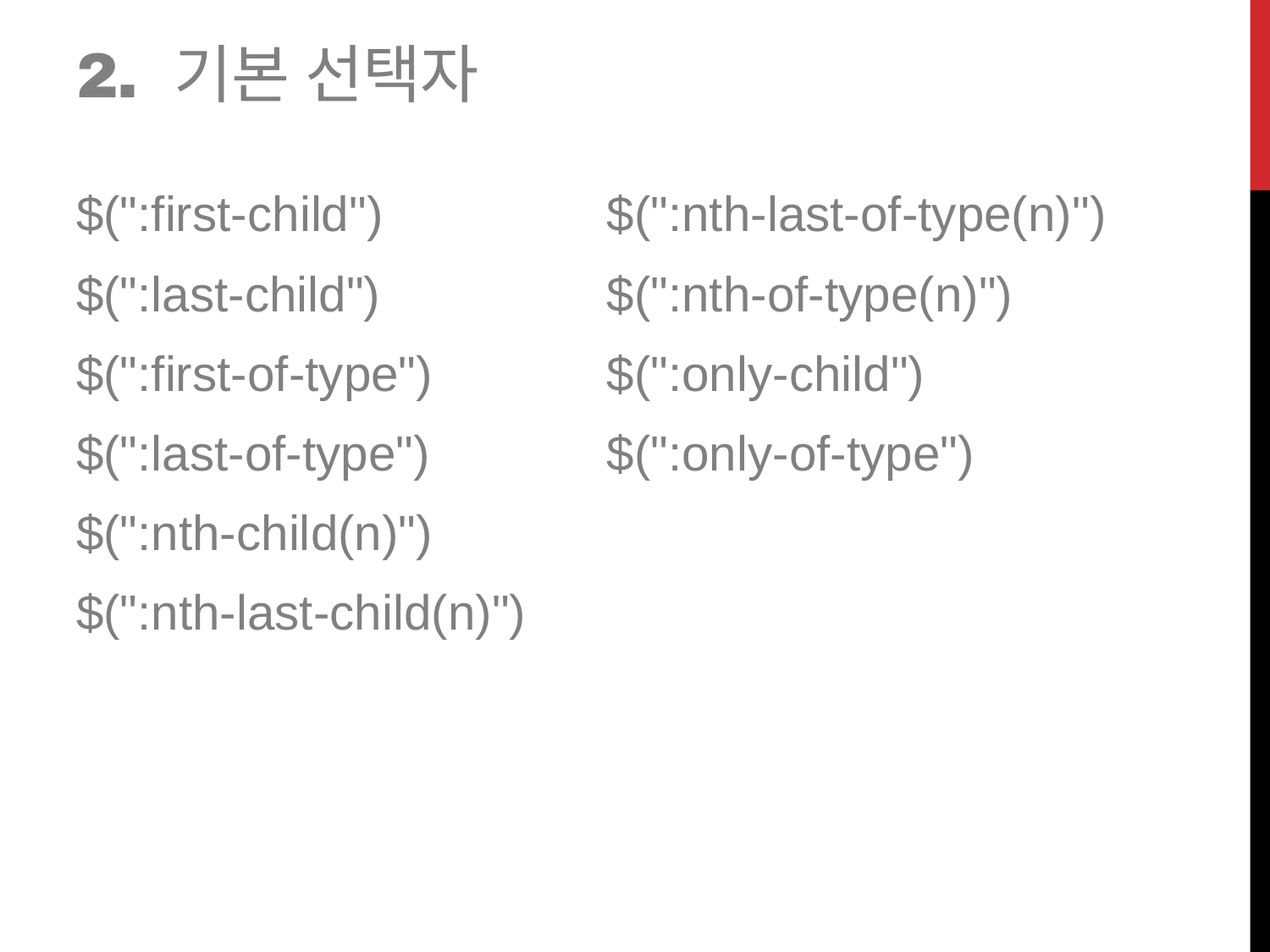

# 2. 기본 선택자
$(":first-child")
$(":last-child")
$(":first-of-type")
$(":last-of-type")
$(":nth-child(n)")
$(":nth-last-child(n)")
$(":nth-last-of-type(n)")
$(":nth-of-type(n)")
$(":only-child")
$(":only-of-type")